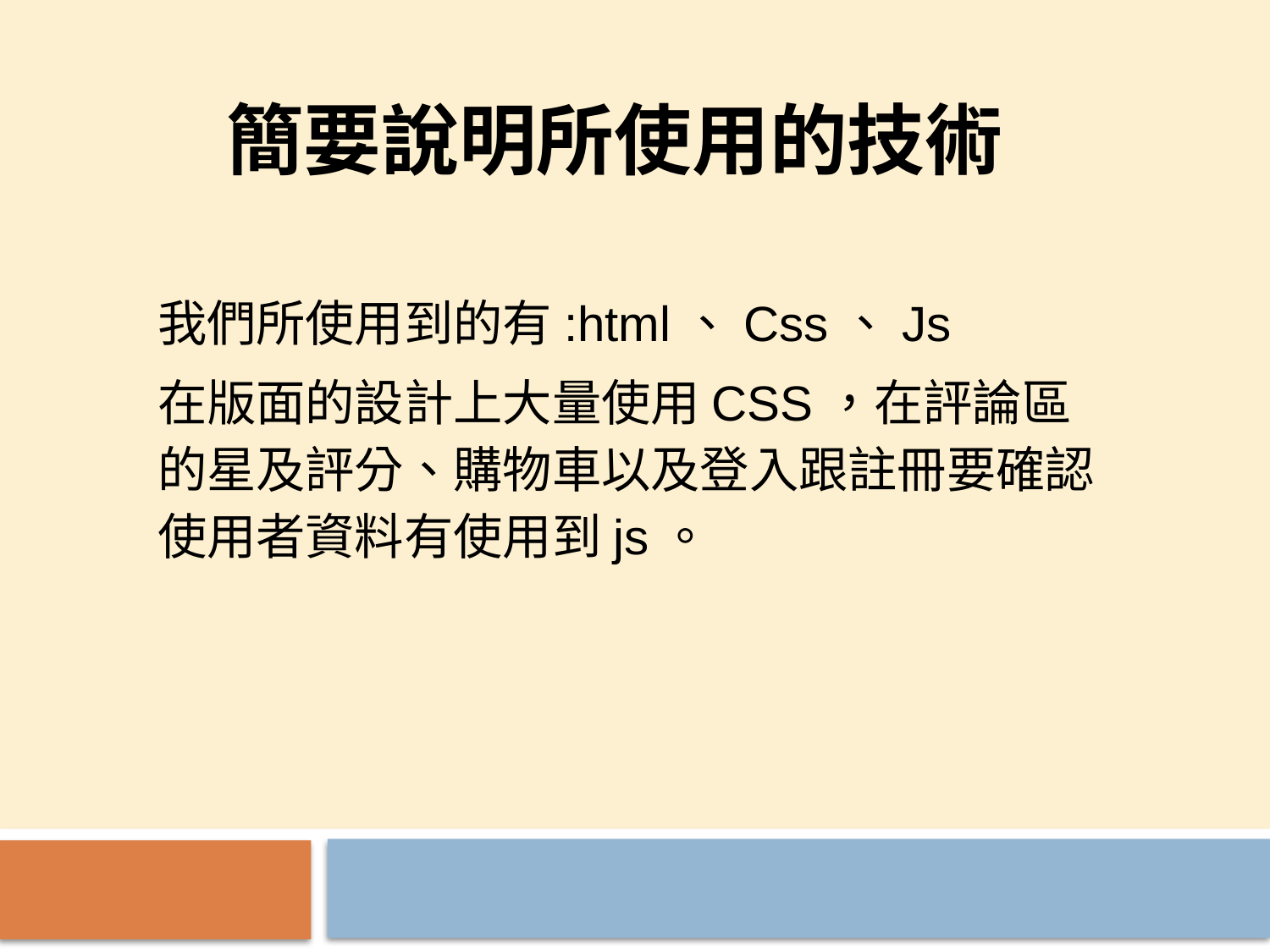

# 簡要說明所使用的技術
我們所使用到的有:html、Css、Js
在版面的設計上大量使用CSS，在評論區的星及評分、購物車以及登入跟註冊要確認使用者資料有使用到js。